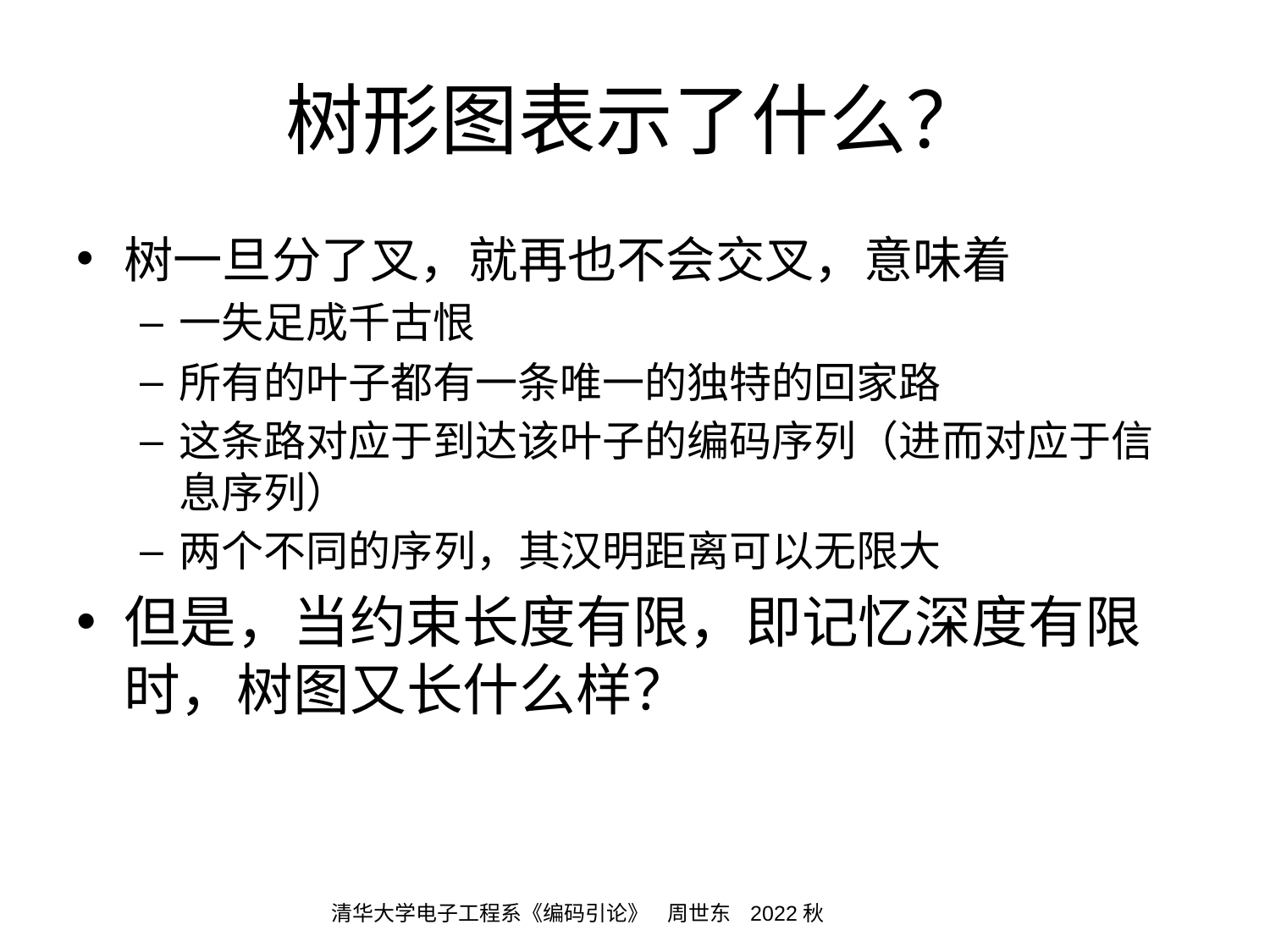

# 树形图表示了什么？
树一旦分了叉，就再也不会交叉，意味着
一失足成千古恨
所有的叶子都有一条唯一的独特的回家路
这条路对应于到达该叶子的编码序列（进而对应于信息序列）
两个不同的序列，其汉明距离可以无限大
但是，当约束长度有限，即记忆深度有限时，树图又长什么样？